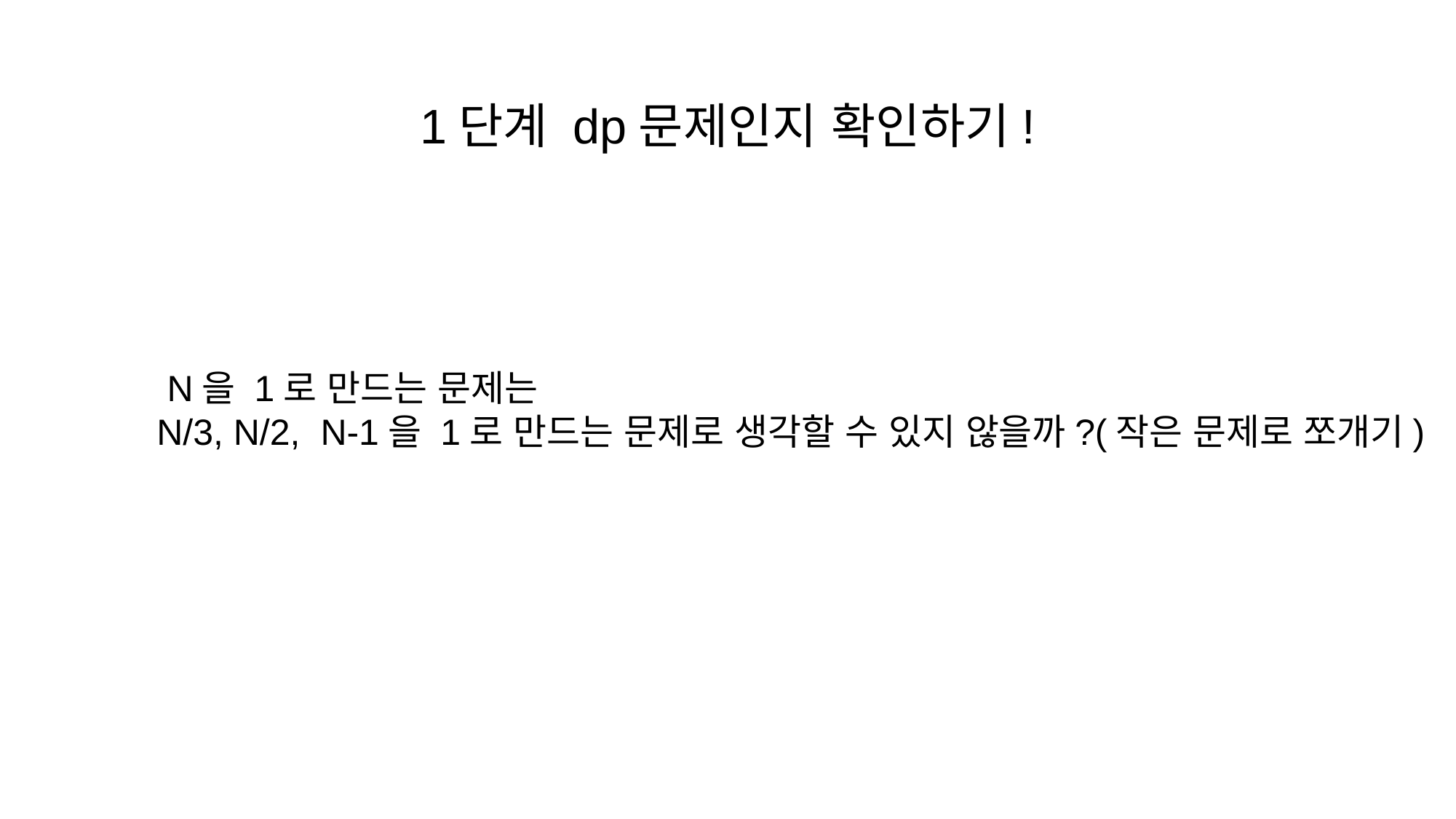

1단계 dp문제인지 확인하기!
 N을 1로 만드는 문제는
N/3, N/2,  N-1을 1로 만드는 문제로 생각할 수 있지 않을까?(작은 문제로 쪼개기)